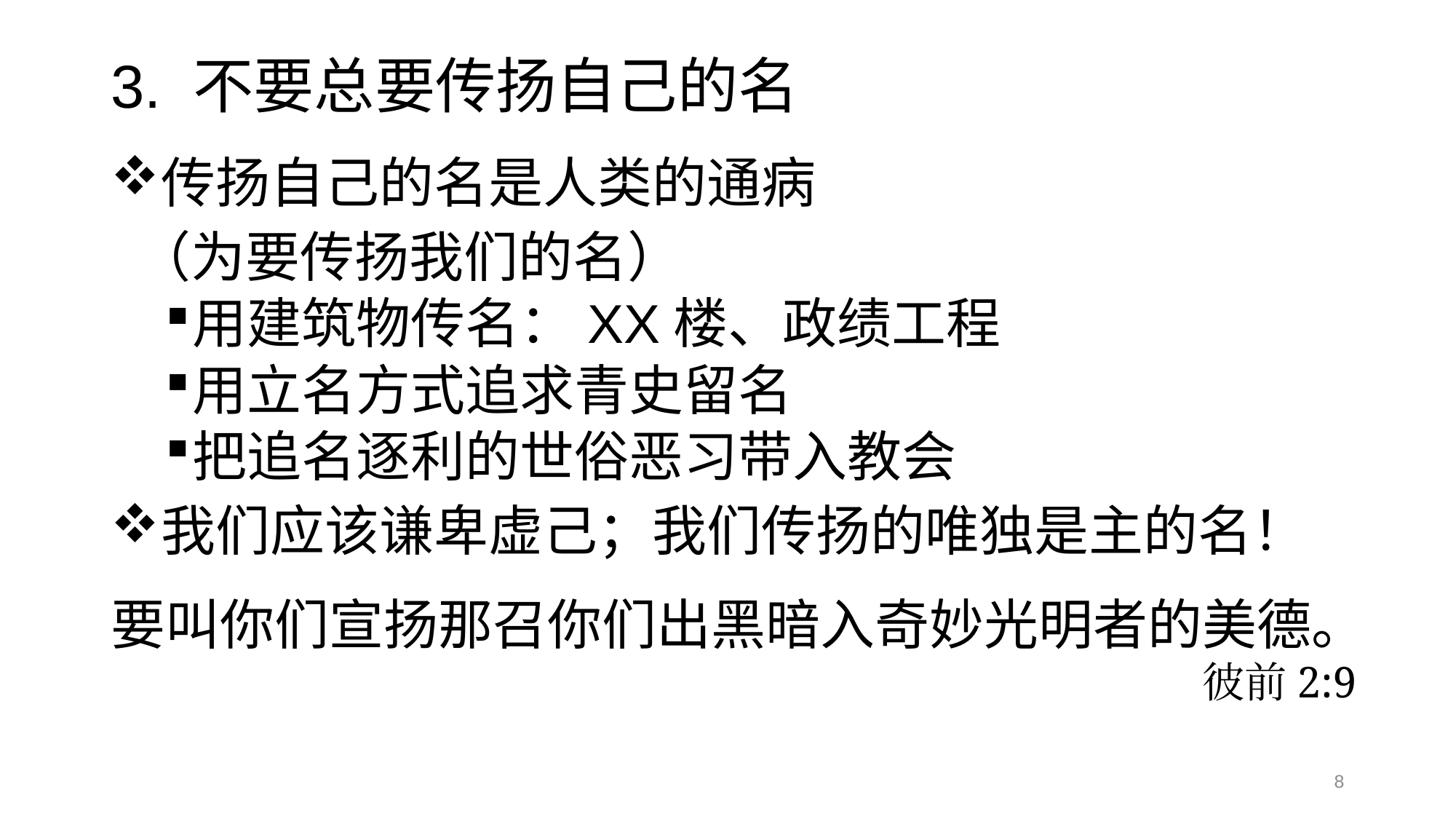

# 3. 不要总要传扬自己的名
传扬自己的名是人类的通病
 （为要传扬我们的名）
用建筑物传名：XX楼、政绩工程
用立名方式追求青史留名
把追名逐利的世俗恶习带入教会
我们应该谦卑虚己；我们传扬的唯独是主的名！

要叫你们宣扬那召你们出黑暗入奇妙光明者的美德。
										彼前2:9
8